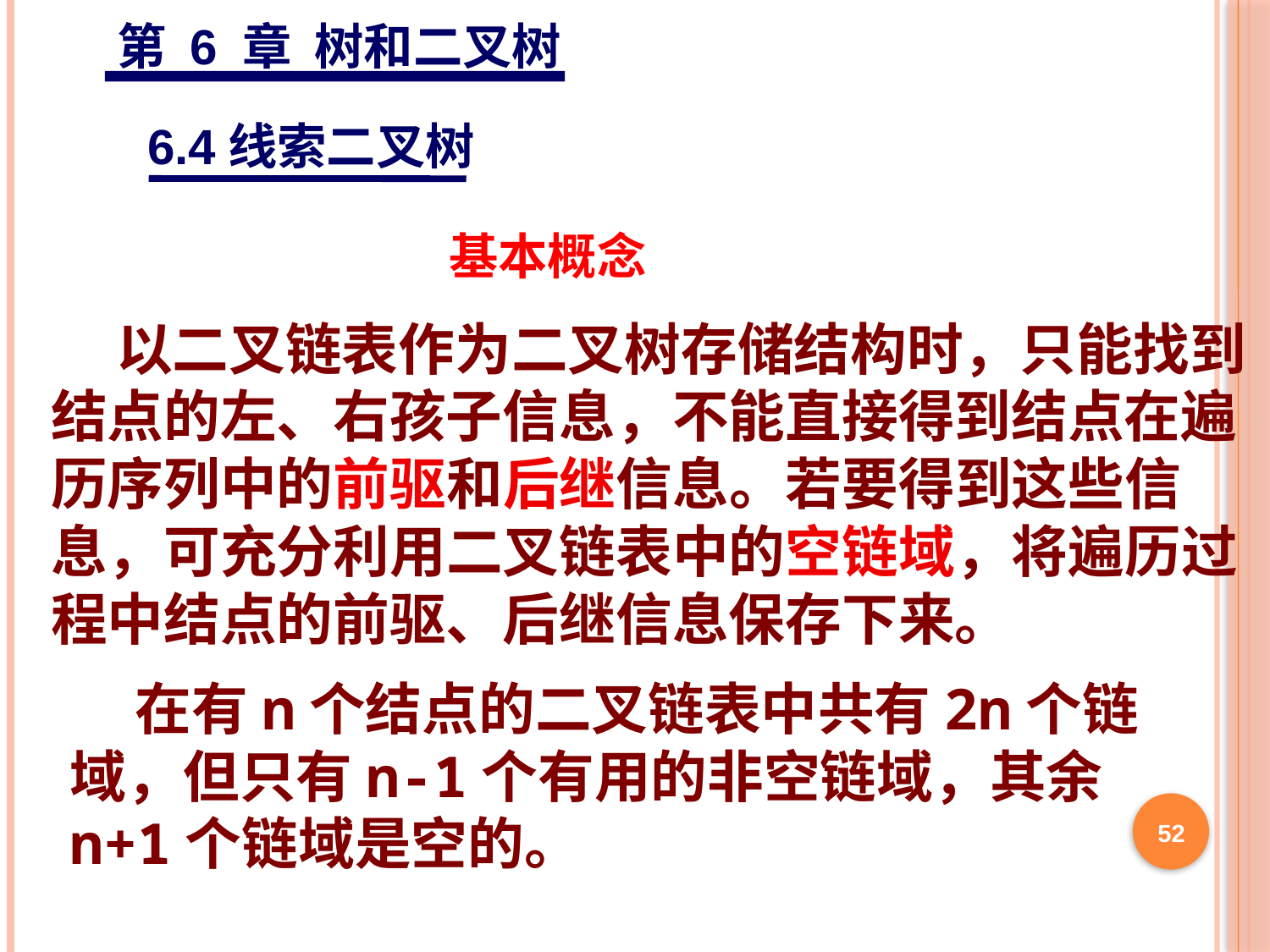

第 6 章  树和二叉树

6.4线索二叉树

基本概念
    以二叉链表作为二叉树存储结构时，只能找到结点的左、右孩子信息，不能直接得到结点在遍历序列中的前驱和后继信息。若要得到这些信息，可充分利用二叉链表中的空链域，将遍历过程中结点的前驱、后继信息保存下来。
    在有n个结点的二叉链表中共有2n个链域，但只有n-1个有用的非空链域，其余n+1个链域是空的。
52